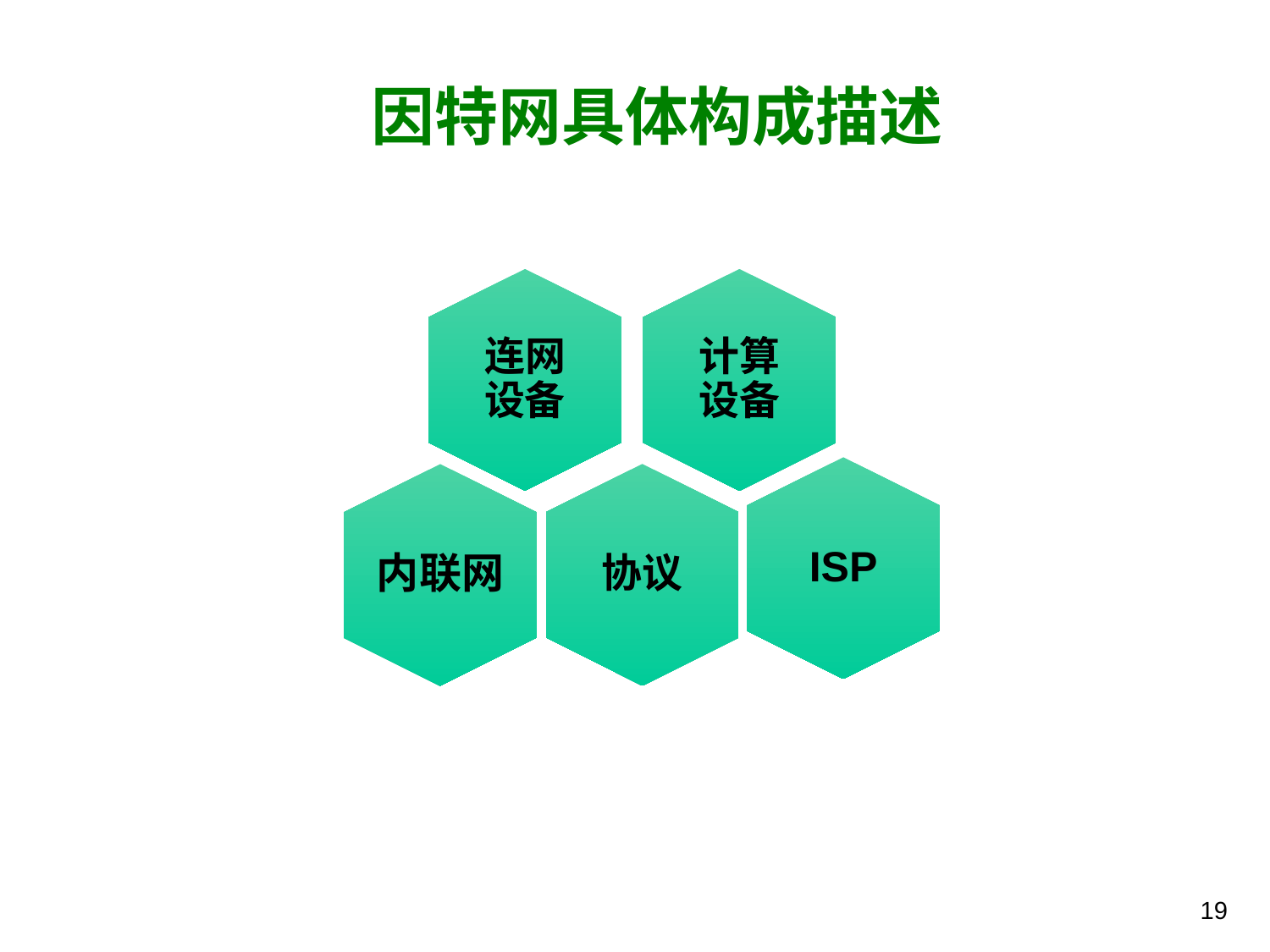

# 因特网具体构成描述
计算设备

连网设备
ISP
协议
内联网
19